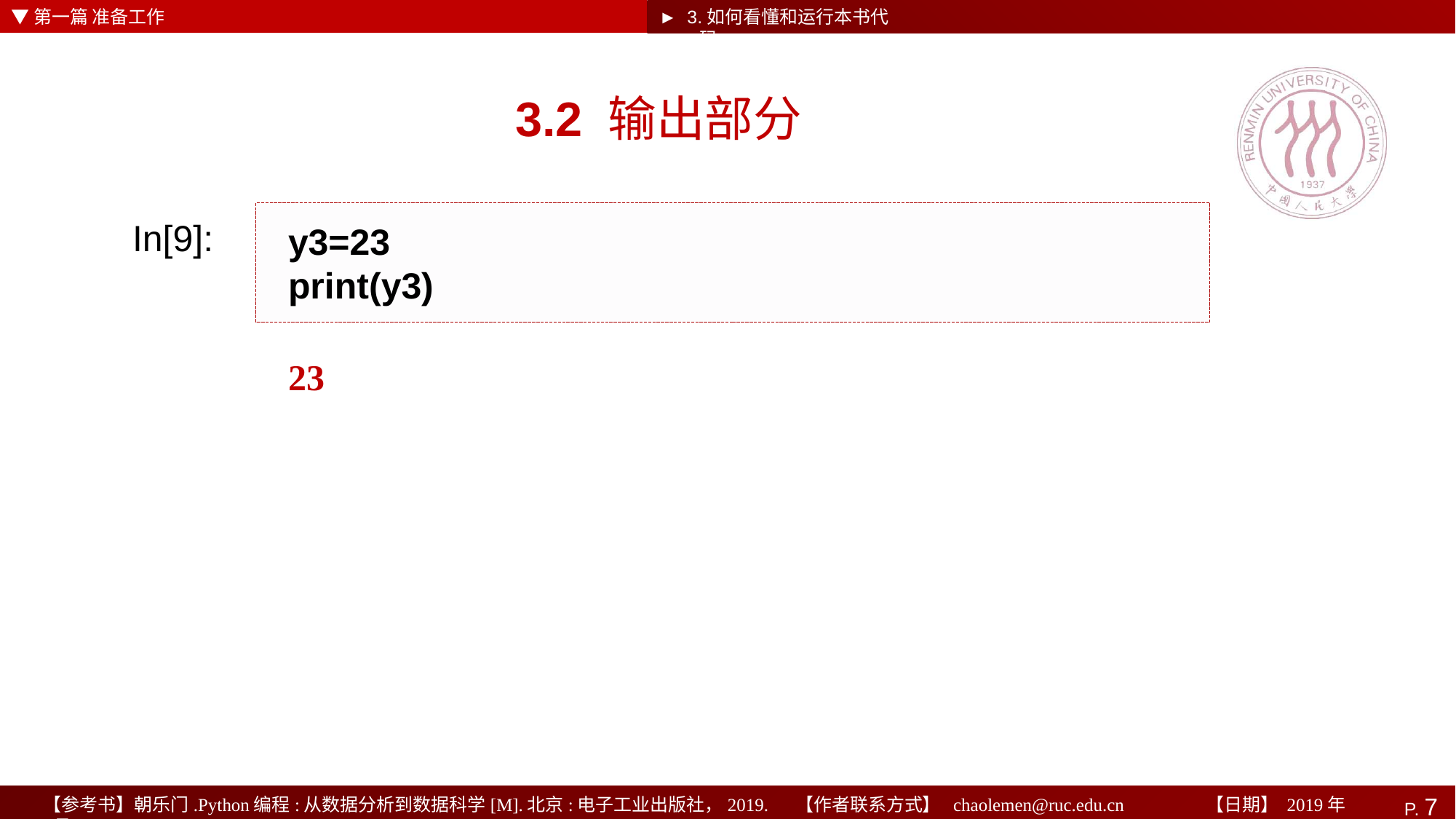

▼第一篇 准备工作
►  3.如何看懂和运行本书代码
# 3.2 输出部分
y3=23
print(y3)
In[9]:
23